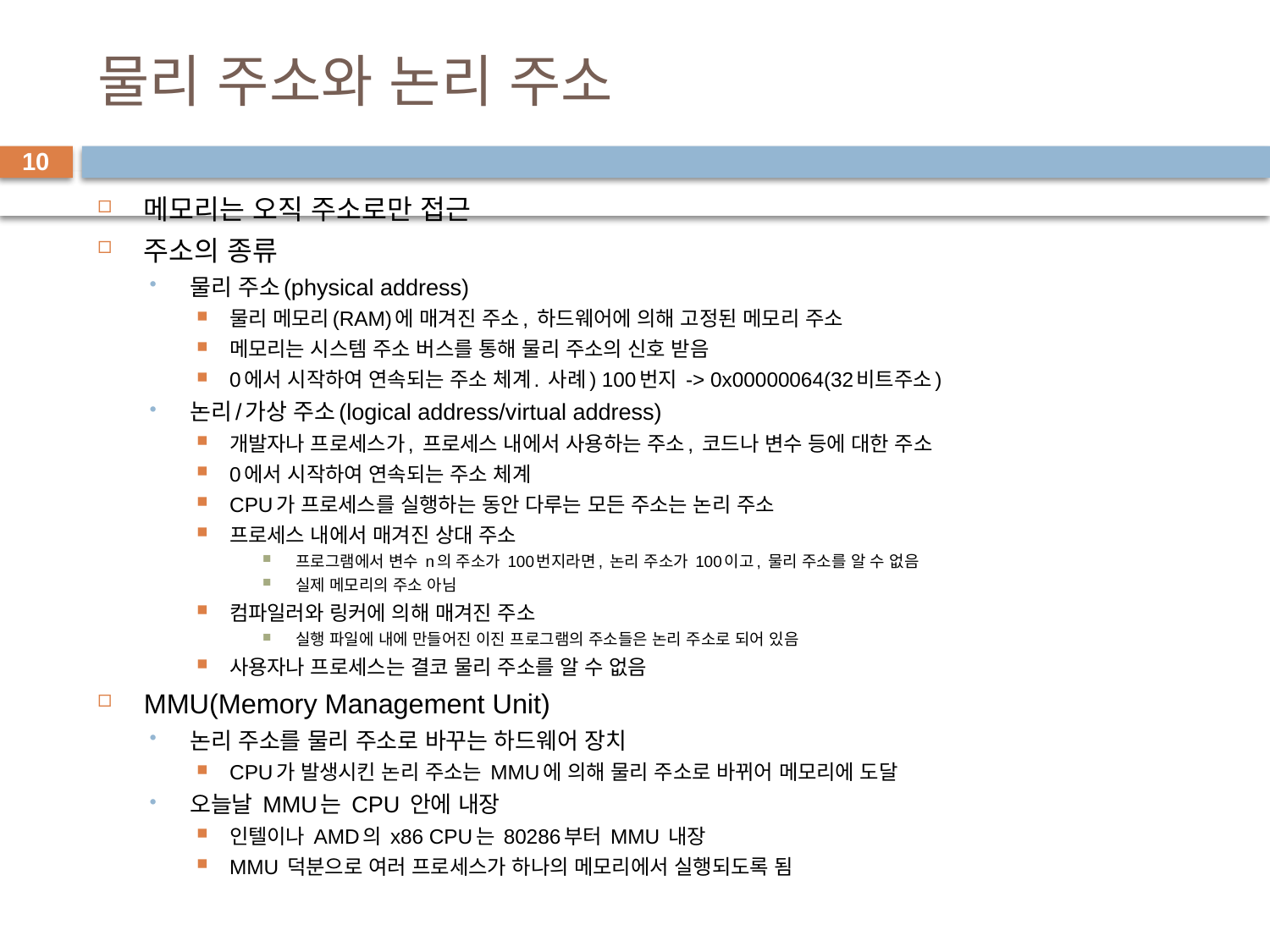

# 물리 주소와 논리 주소
10
메모리는 오직 주소로만 접근
주소의 종류
물리 주소(physical address)
물리 메모리(RAM)에 매겨진 주소, 하드웨어에 의해 고정된 메모리 주소
메모리는 시스템 주소 버스를 통해 물리 주소의 신호 받음
0에서 시작하여 연속되는 주소 체계. 사례) 100번지 -> 0x00000064(32비트주소)
논리/가상 주소(logical address/virtual address)
개발자나 프로세스가, 프로세스 내에서 사용하는 주소, 코드나 변수 등에 대한 주소
0에서 시작하여 연속되는 주소 체계
CPU가 프로세스를 실행하는 동안 다루는 모든 주소는 논리 주소
프로세스 내에서 매겨진 상대 주소
프로그램에서 변수 n의 주소가 100번지라면, 논리 주소가 100이고, 물리 주소를 알 수 없음
실제 메모리의 주소 아님
컴파일러와 링커에 의해 매겨진 주소
실행 파일에 내에 만들어진 이진 프로그램의 주소들은 논리 주소로 되어 있음
사용자나 프로세스는 결코 물리 주소를 알 수 없음
MMU(Memory Management Unit)
논리 주소를 물리 주소로 바꾸는 하드웨어 장치
CPU가 발생시킨 논리 주소는 MMU에 의해 물리 주소로 바뀌어 메모리에 도달
오늘날 MMU는 CPU 안에 내장
인텔이나 AMD의 x86 CPU는 80286부터 MMU 내장
MMU 덕분으로 여러 프로세스가 하나의 메모리에서 실행되도록 됨